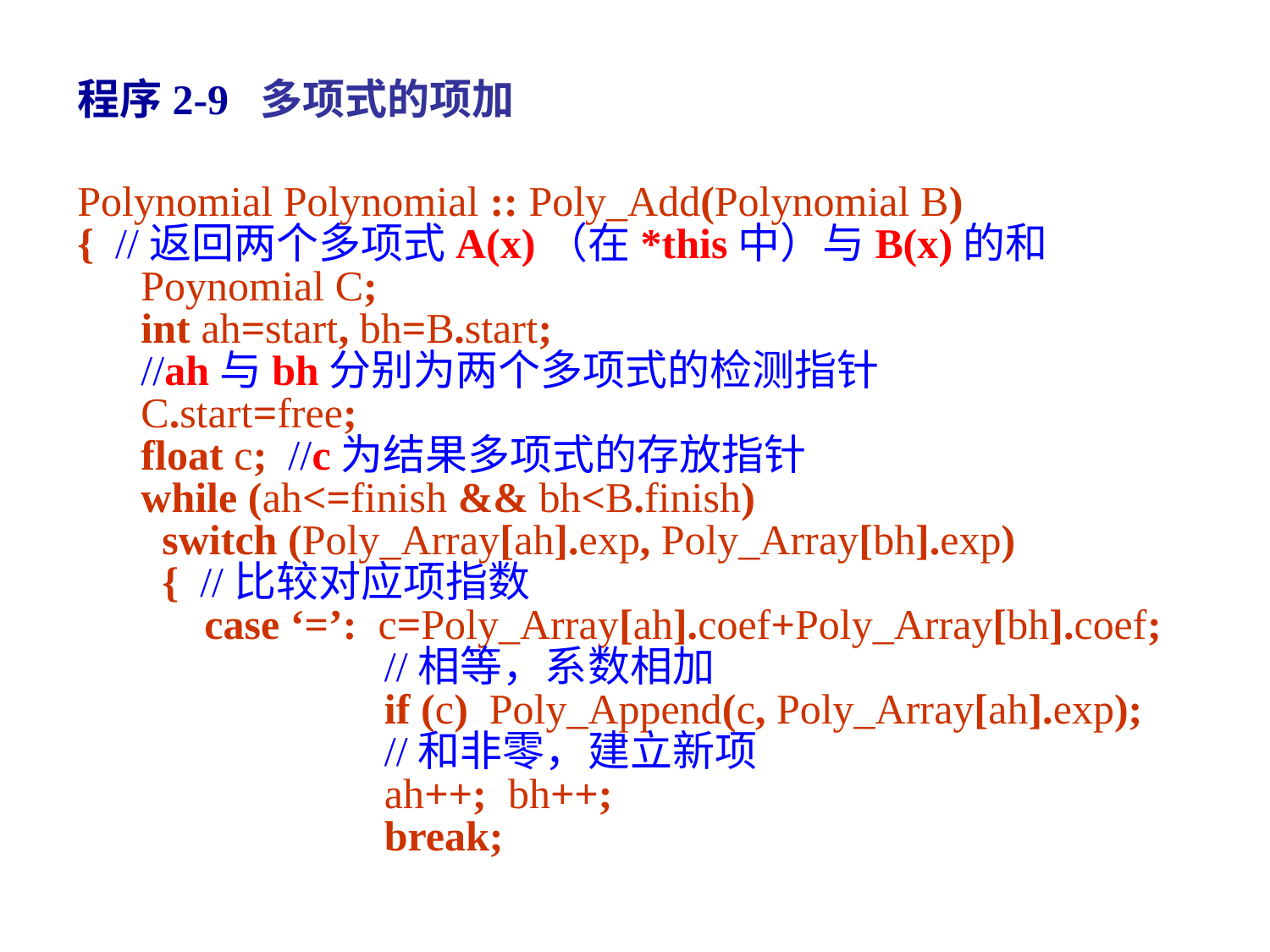

程序2-9  多项式的项加

Polynomial Polynomial :: Poly_Add(Polynomial B)
{  //返回两个多项式A(x)（在*this中）与B(x)的和
      Poynomial C;
      int ah=start, bh=B.start;
      //ah与bh分别为两个多项式的检测指针
      C.start=free;
      float c;  //c为结果多项式的存放指针
      while (ah<=finish && bh<B.finish)
        switch (Poly_Array[ah].exp, Poly_Array[bh].exp)
        {  //比较对应项指数
            case ‘=’:  c=Poly_Array[ah].coef+Poly_Array[bh].coef;
                             //相等，系数相加
	                 if (c)  Poly_Append(c, Poly_Array[ah].exp);
	                 //和非零，建立新项
	                 ah++;  bh++;
                             break;
73